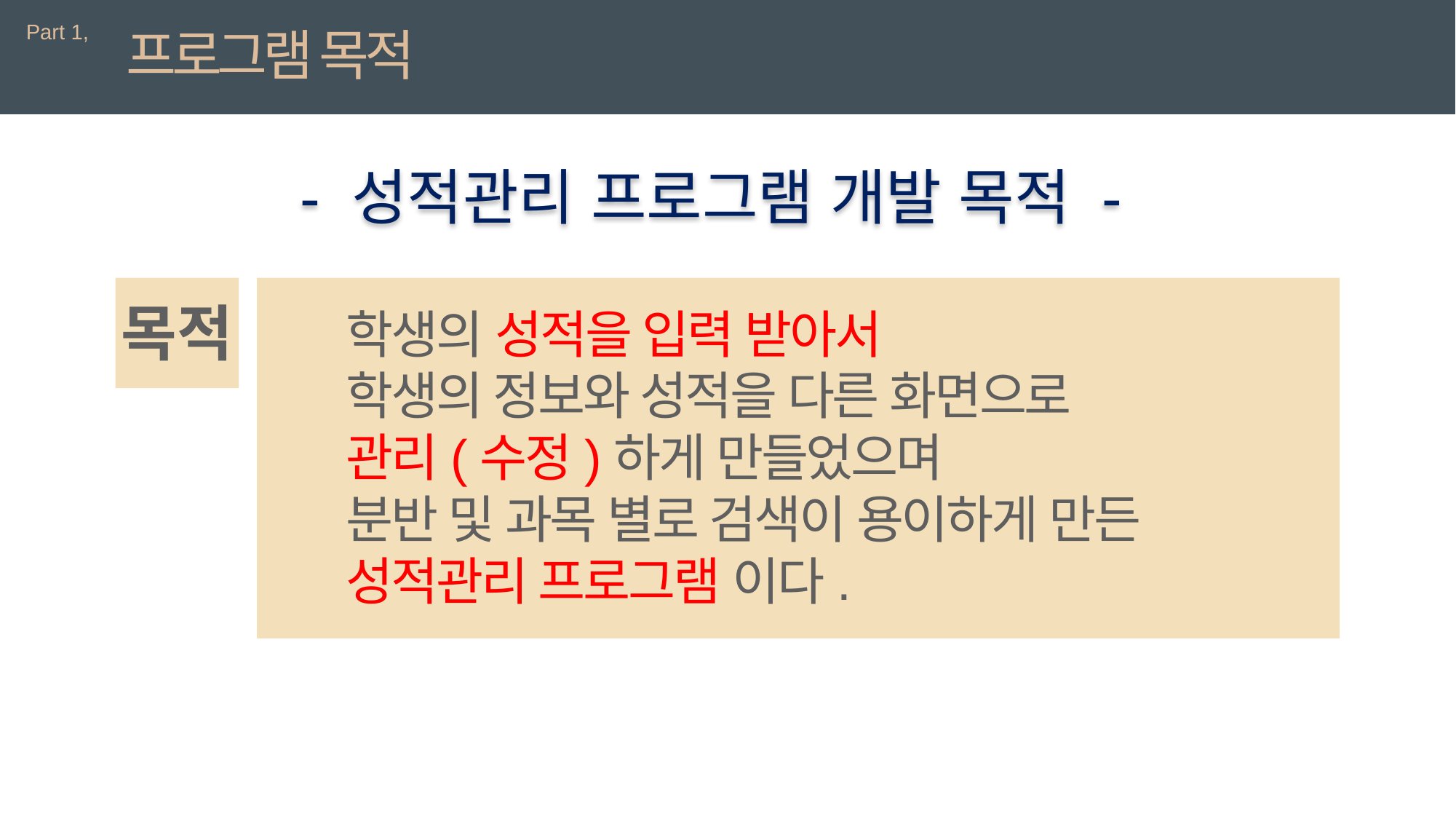

Part 1,
프로그램 목적
- 성적관리 프로그램 개발 목적 -

목적
학생의 성적을 입력 받아서
학생의 정보와 성적을 다른 화면으로
관리(수정)하게 만들었으며
분반 및 과목 별로 검색이 용이하게 만든
성적관리 프로그램 이다.
1
내용을 입력하세요
내용을 입력하세요